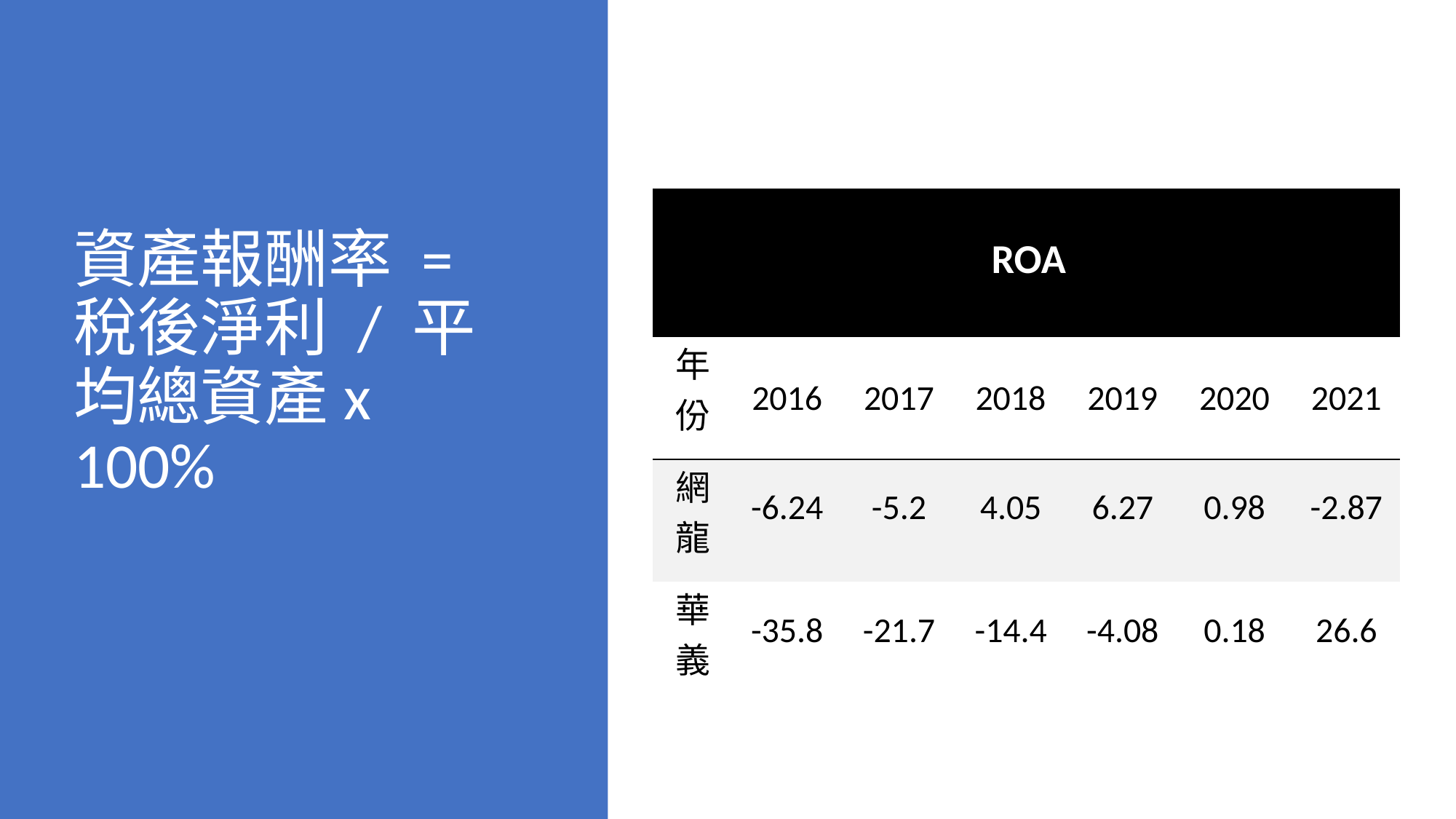

# 資產報酬率 = 稅後淨利 / 平均總資產x 100%
| ROA |  |  |  |  |  |  |
| --- | --- | --- | --- | --- | --- | --- |
| 年份 | 2016 | 2017 | 2018 | 2019 | 2020 | 2021 |
| 網龍 | -6.24 | -5.2 | 4.05 | 6.27 | 0.98 | -2.87 |
| 華義 | -35.8 | -21.7 | -14.4 | -4.08 | 0.18 | 26.6 |